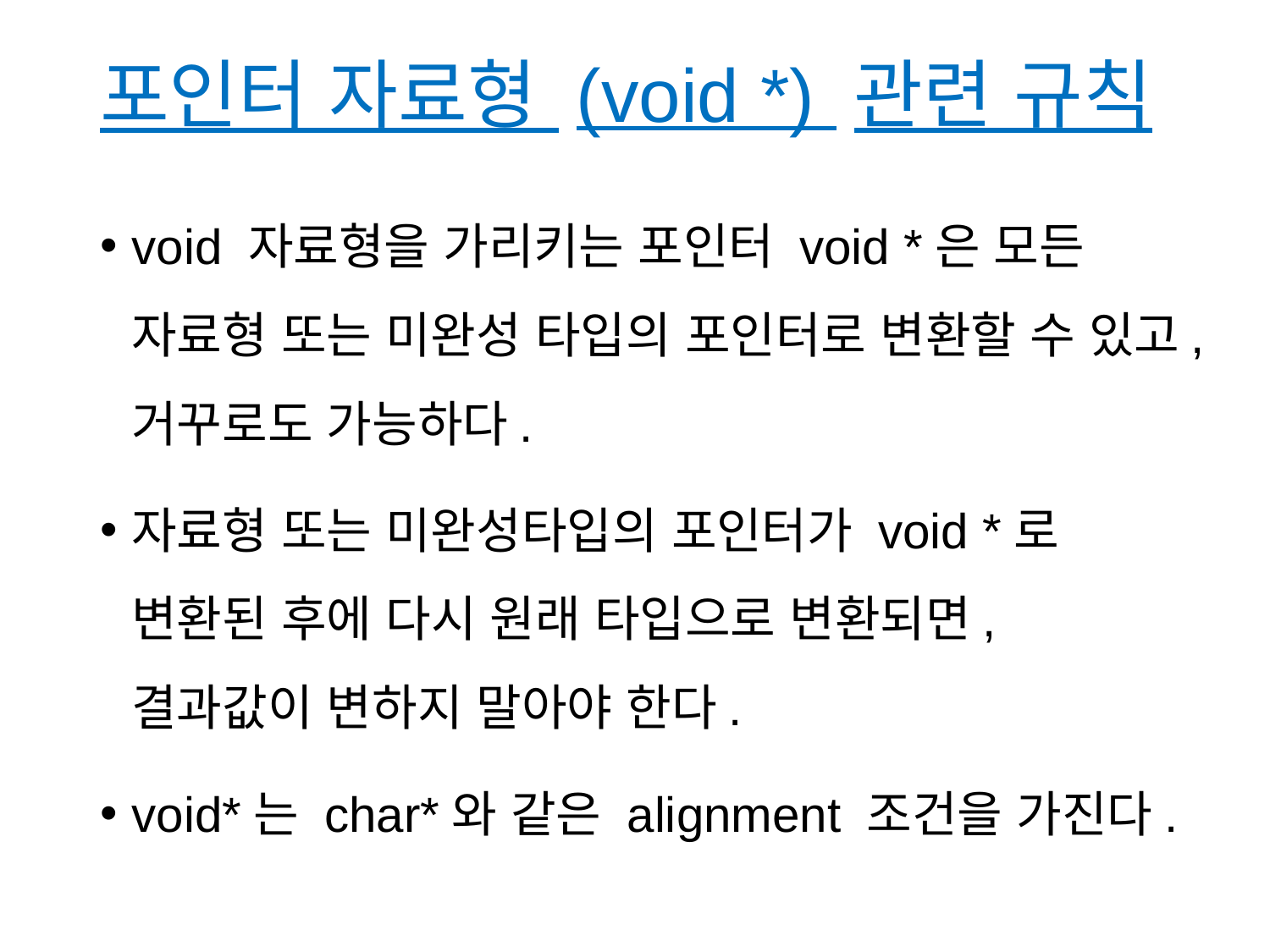

# 포인터 자료형 (void *) 관련 규칙
void 자료형을 가리키는 포인터 void *은 모든
자료형 또는 미완성 타입의 포인터로 변환할 수 있고, 거꾸로도 가능하다.
자료형 또는 미완성타입의 포인터가 void *로
변환된 후에 다시 원래 타입으로 변환되면,
결과값이 변하지 말아야 한다.
void*는 char*와 같은 alignment 조건을 가진다.